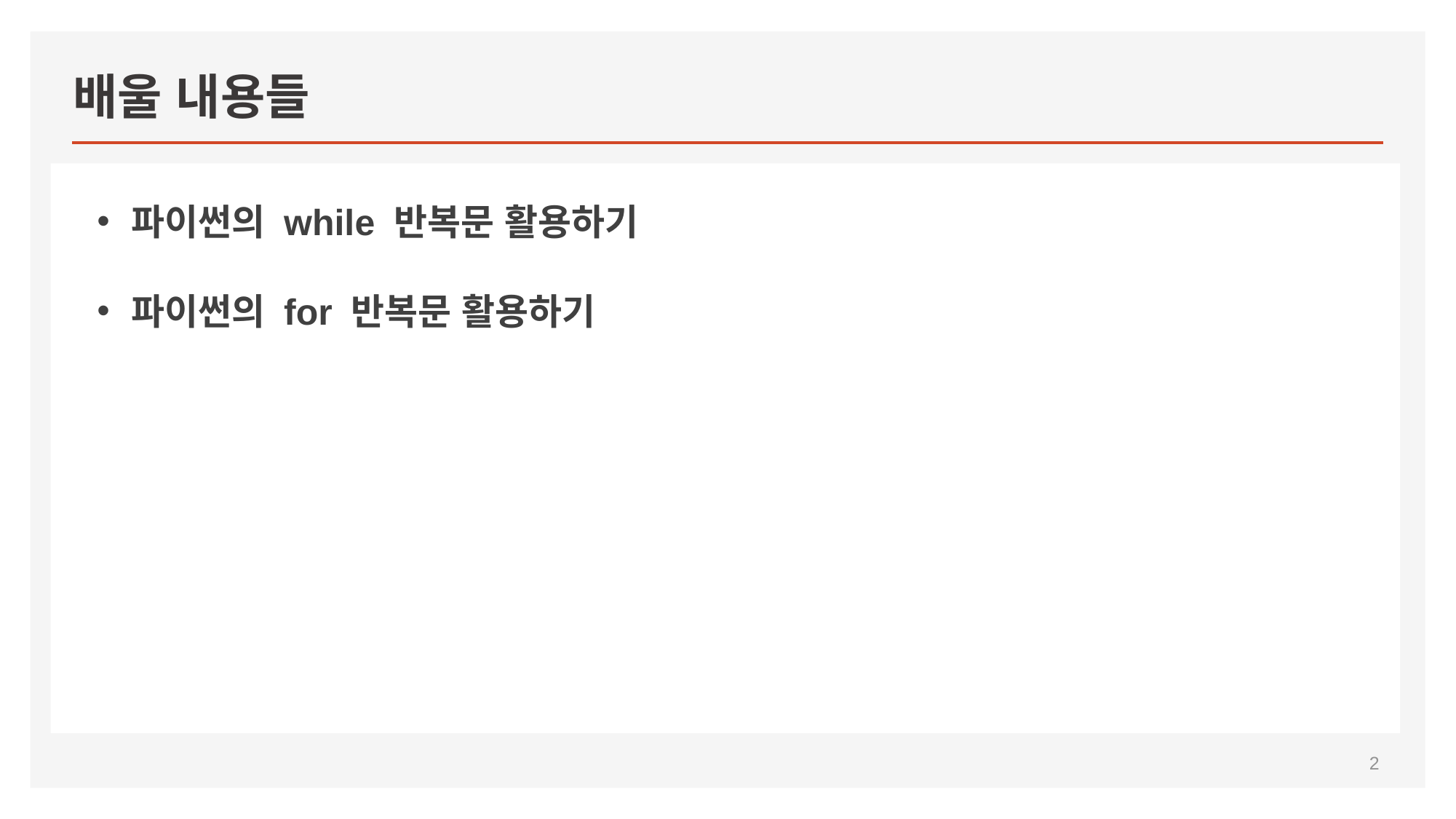

# 배울 내용들
파이썬의 while 반복문 활용하기
파이썬의 for 반복문 활용하기
2